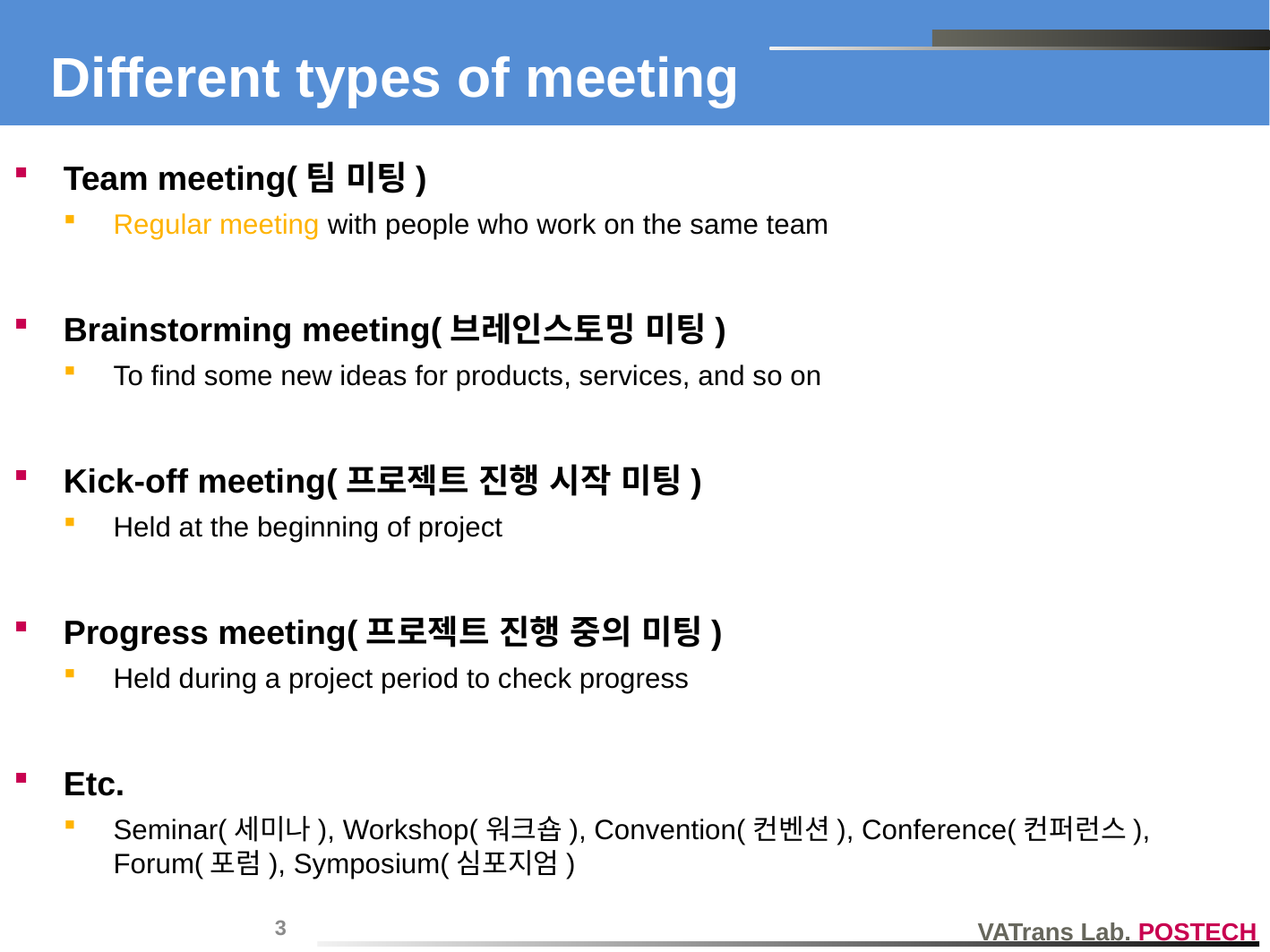

# Different types of meeting
Team meeting(팀 미팅)
Regular meeting with people who work on the same team

Brainstorming meeting(브레인스토밍 미팅)
To find some new ideas for products, services, and so on

Kick-off meeting(프로젝트 진행 시작 미팅)
Held at the beginning of project

Progress meeting(프로젝트 진행 중의 미팅)
Held during a project period to check progress

Etc.
Seminar(세미나), Workshop(워크숍), Convention(컨벤션), Conference(컨퍼런스), Forum(포럼), Symposium(심포지엄)
3